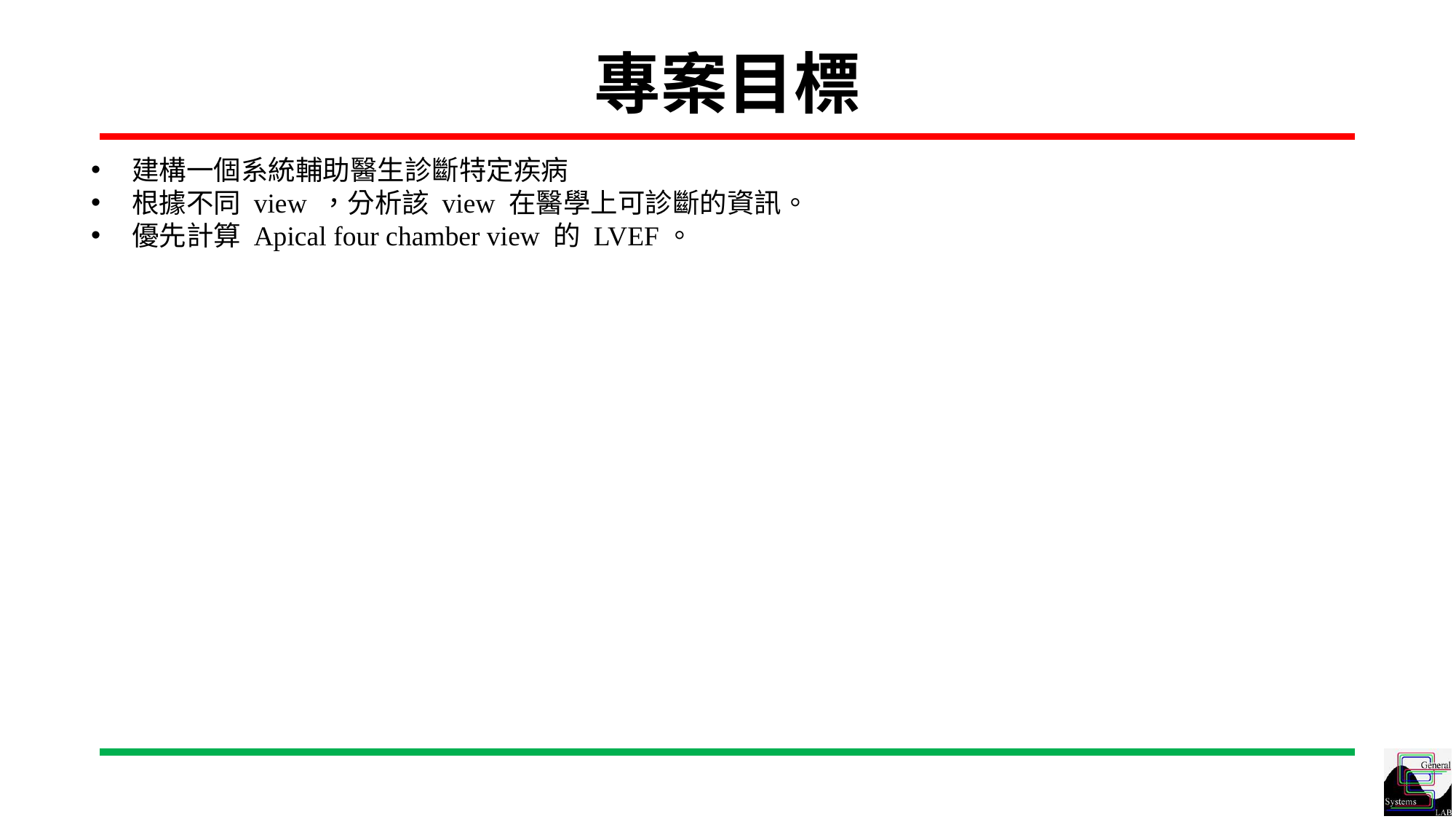

# 專案目標
建構一個系統輔助醫生診斷特定疾病
根據不同 view ，分析該 view 在醫學上可診斷的資訊。
優先計算 Apical four chamber view 的 LVEF。